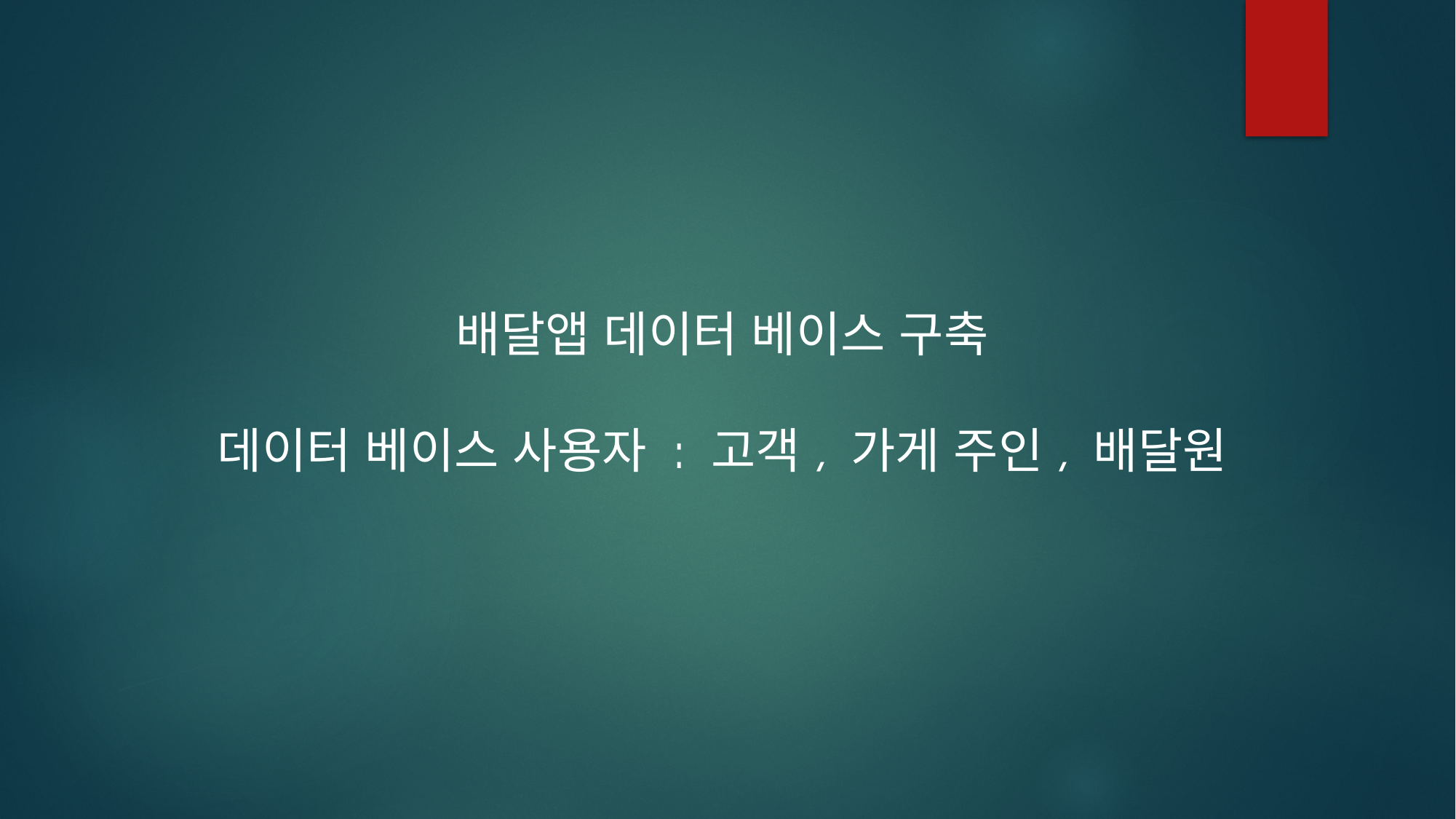

배달앱 데이터 베이스 구축

데이터 베이스 사용자 : 고객, 가게 주인, 배달원